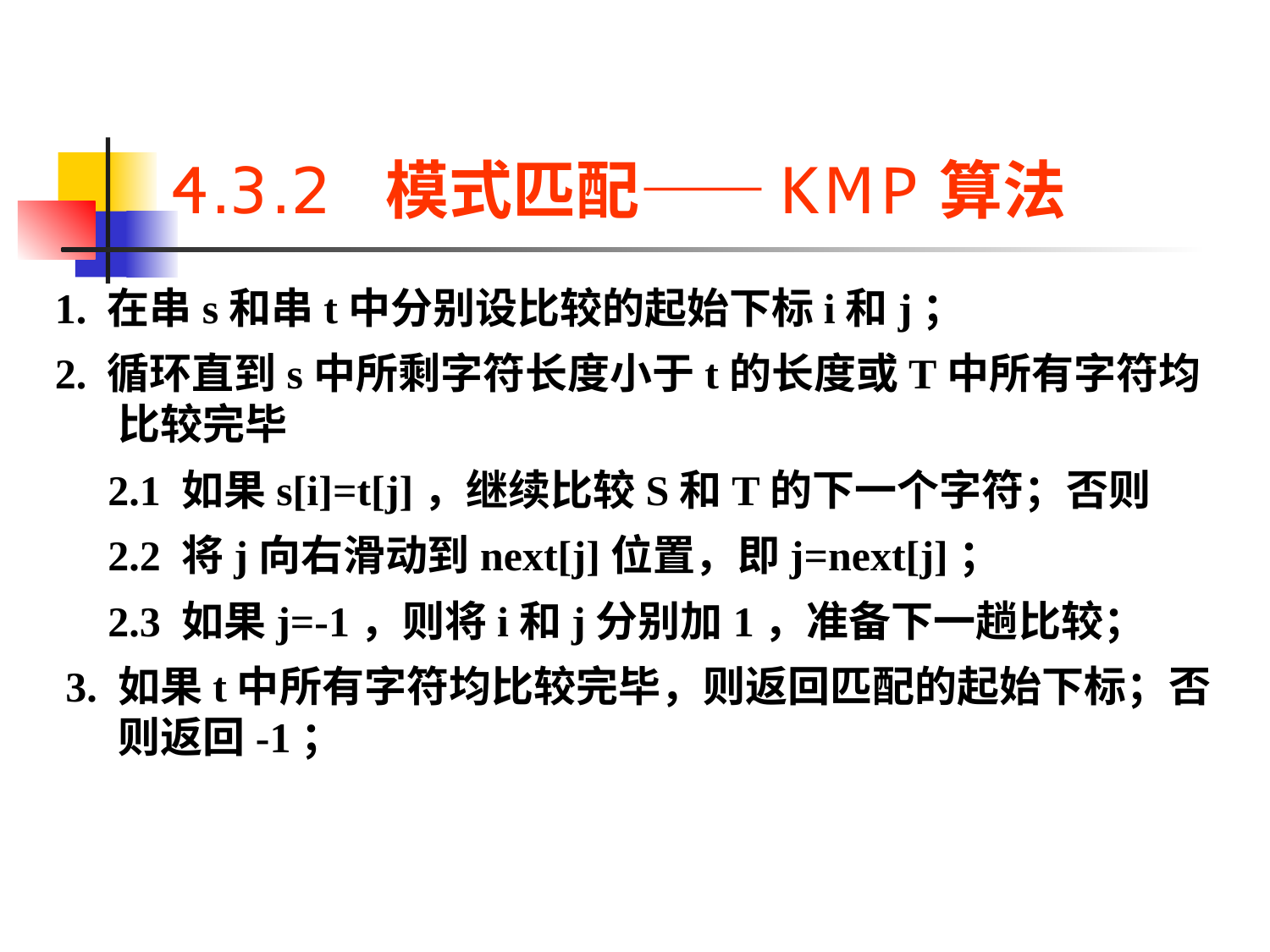

4.3.2  模式匹配——KMP算法
1. 在串s和串t中分别设比较的起始下标i和j；
2. 循环直到s中所剩字符长度小于t的长度或T中所有字符均比较完毕
     2.1 如果s[i]=t[j]，继续比较S和T的下一个字符；否则
     2.2 将j向右滑动到next[j]位置，即j=next[j]；
     2.3 如果j=-1，则将i和j分别加1，准备下一趟比较；
 3. 如果t中所有字符均比较完毕，则返回匹配的起始下标；否则返回-1；